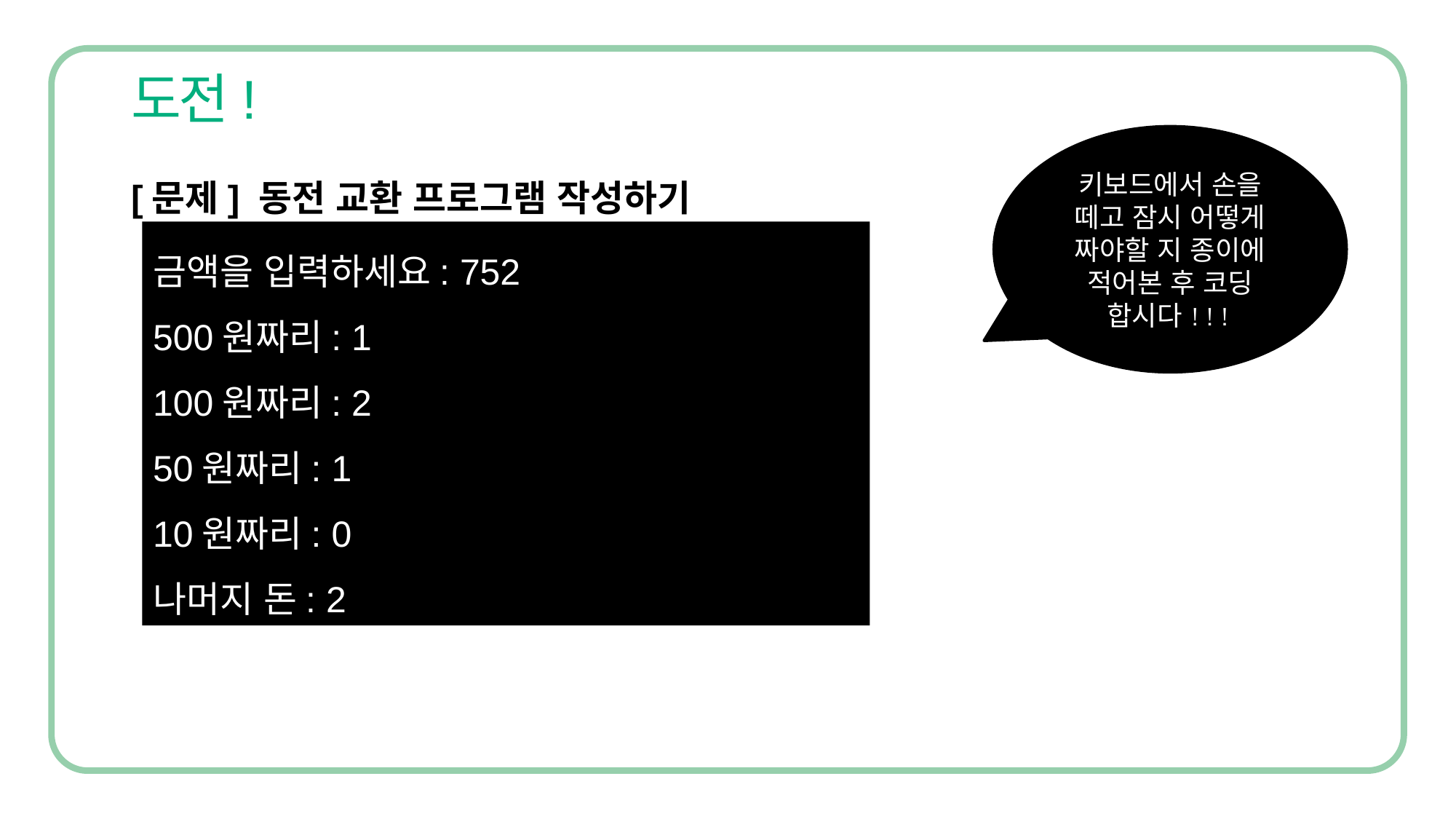

키보드에서 손을 떼고 잠시 어떻게 짜야할 지 종이에 적어본 후 코딩 합시다!!!
[문제] 동전 교환 프로그램 작성하기

금액을 입력하세요: 752
500원짜리: 1
100원짜리: 2
50원짜리: 1
10원짜리: 0
나머지 돈: 2